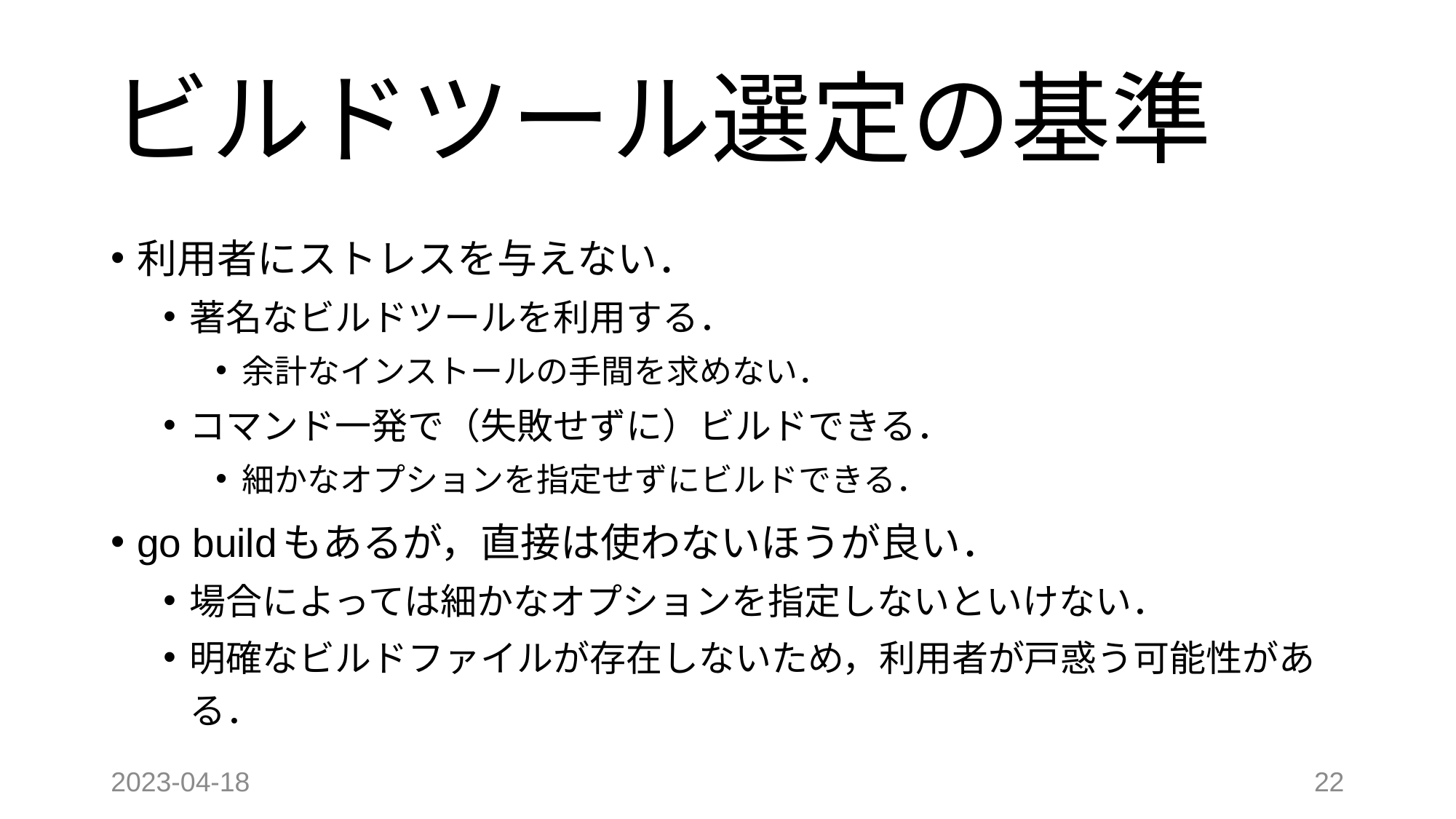

# ビルドツール選定の基準
利用者にストレスを与えない．
著名なビルドツールを利用する．
余計なインストールの手間を求めない．
コマンド一発で（失敗せずに）ビルドできる．
細かなオプションを指定せずにビルドできる．
go buildもあるが，直接は使わないほうが良い．
場合によっては細かなオプションを指定しないといけない．
明確なビルドファイルが存在しないため，利用者が戸惑う可能性がある．
2023-04-18
22